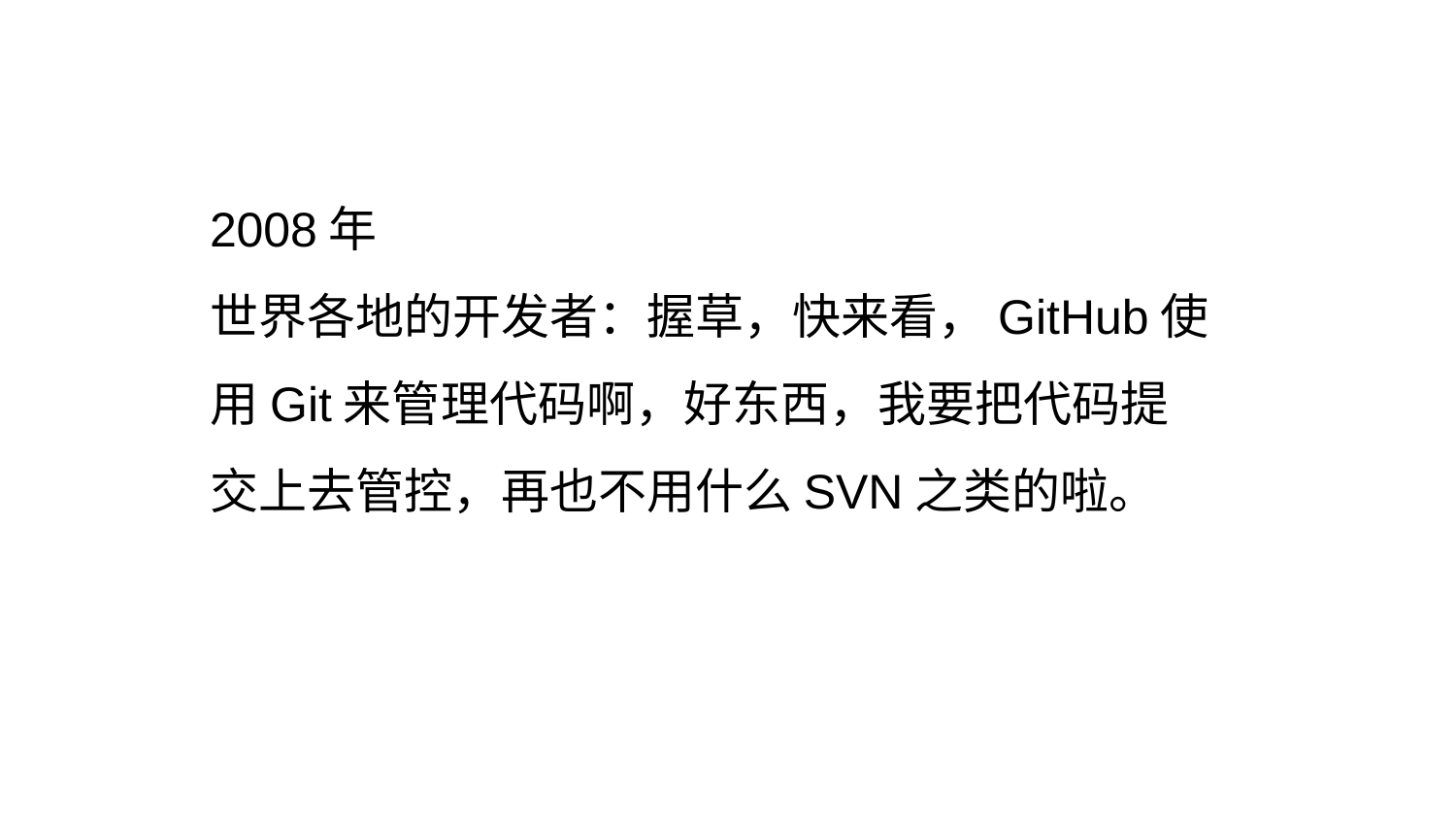

2008年
世界各地的开发者：握草，快来看，GitHub使用Git来管理代码啊，好东西，我要把代码提交上去管控，再也不用什么SVN之类的啦。